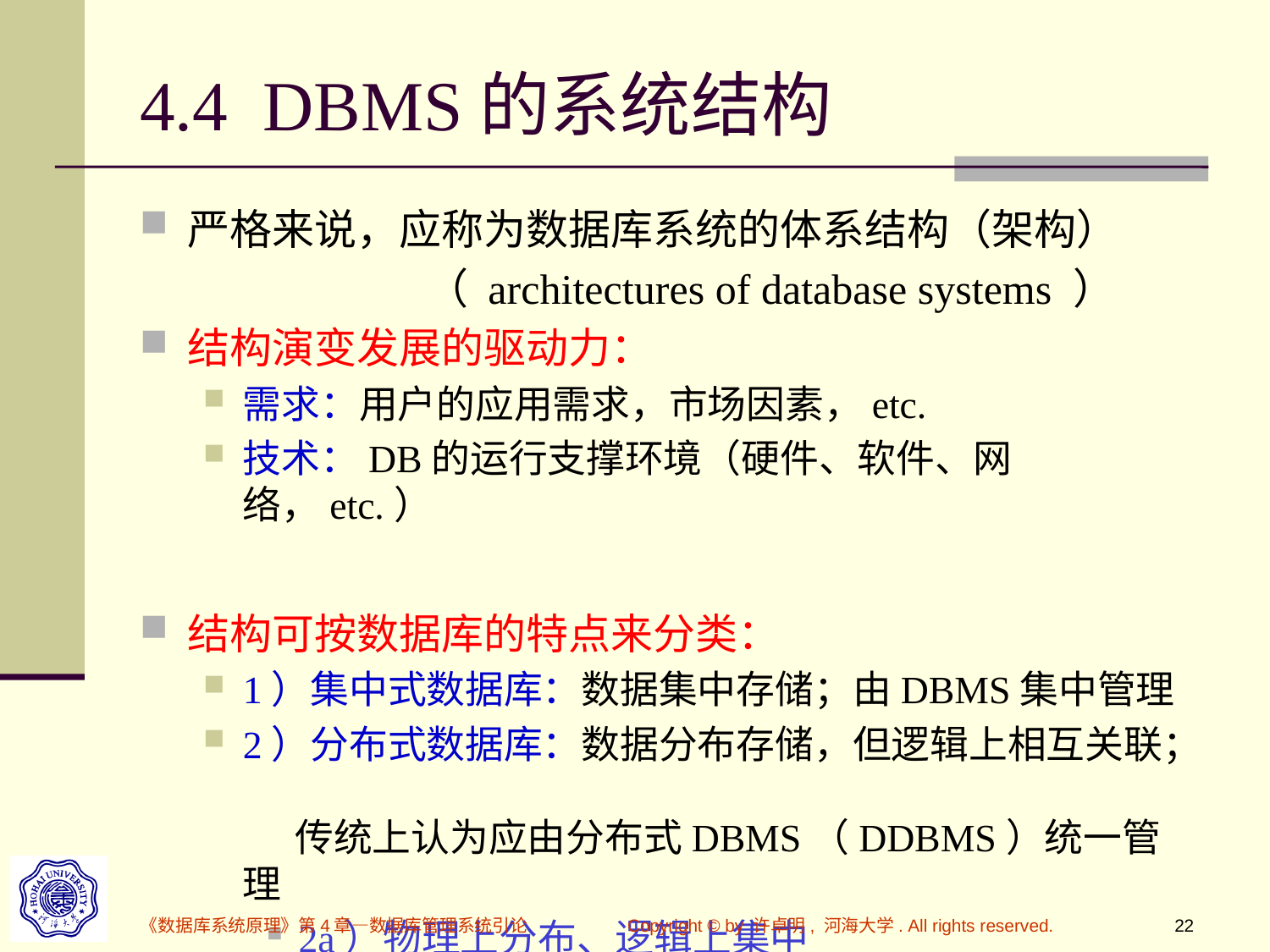

# 4.4  DBMS的系统结构
严格来说，应称为数据库系统的体系结构（架构）
                             （ architectures of database systems ）
结构演变发展的驱动力：
需求：用户的应用需求，市场因素，etc.
技术：DB的运行支撑环境（硬件、软件、网络，etc.）

结构可按数据库的特点来分类：
1）集中式数据库：数据集中存储；由DBMS集中管理
2）分布式数据库：数据分布存储，但逻辑上相互关联；
      传统上认为应由分布式DBMS（DDBMS）统一管理
2a）物理上分布、逻辑上集中
2b）物理上分布、逻辑上分布
《数据库系统原理》第4章—数据库管理系统引论
Copyright © by 许卓明, 河海大学. All rights reserved.
22